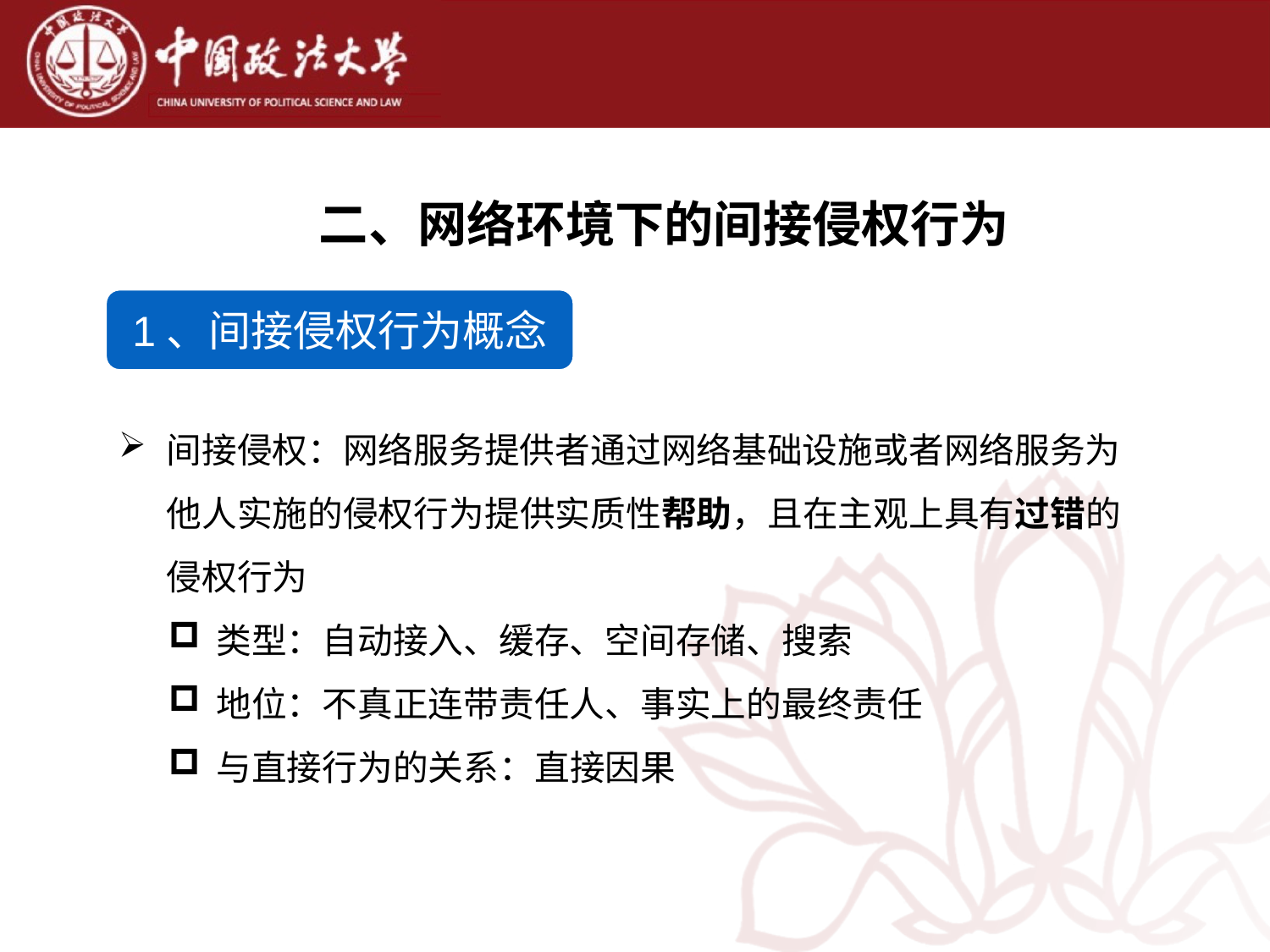

二、网络环境下的间接侵权行为
1、间接侵权行为概念
间接侵权：网络服务提供者通过网络基础设施或者网络服务为他人实施的侵权行为提供实质性帮助，且在主观上具有过错的侵权行为
类型：自动接入、缓存、空间存储、搜索
地位：不真正连带责任人、事实上的最终责任
与直接行为的关系：直接因果